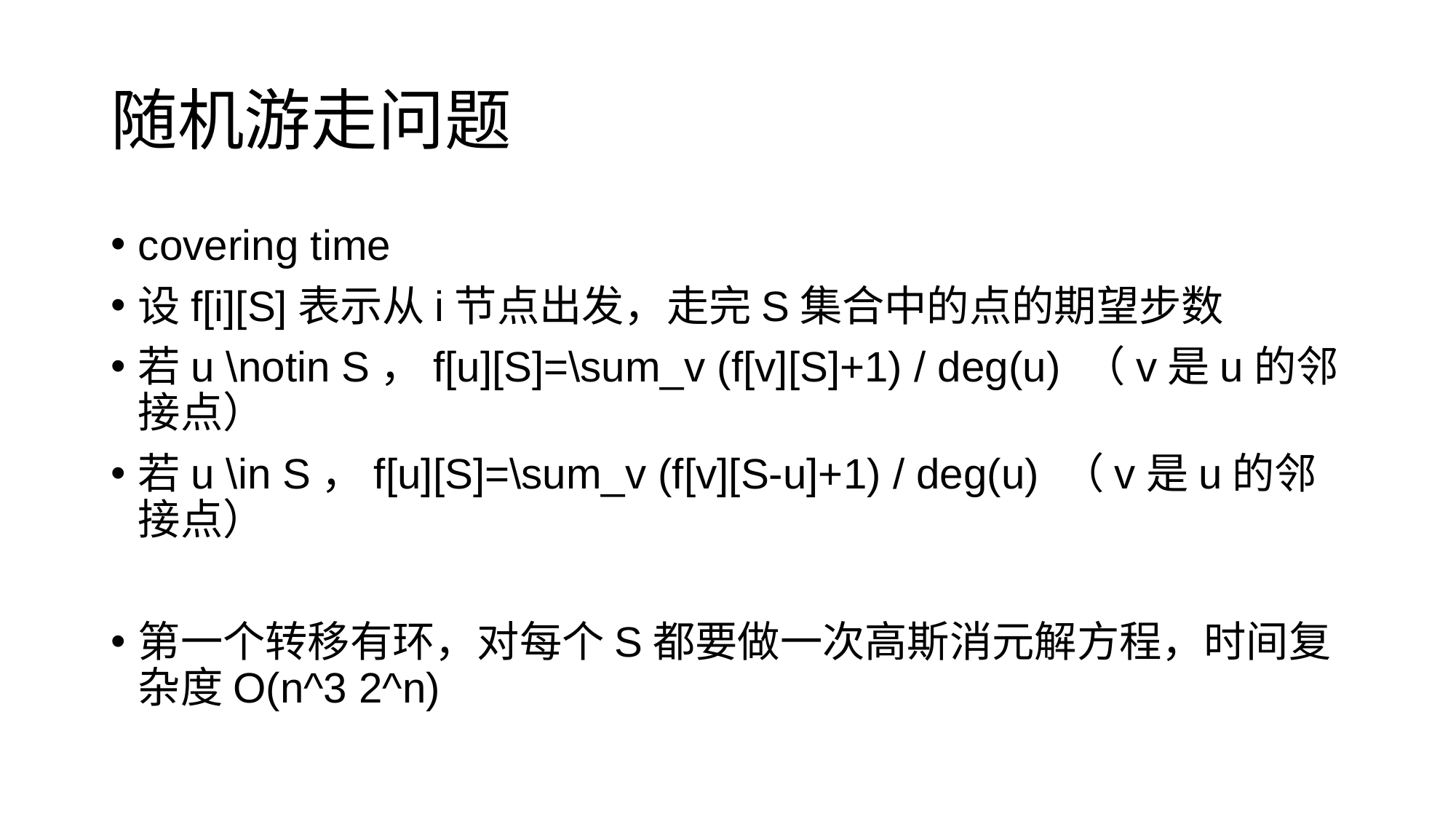

# 随机游走问题
covering time
设f[i][S]表示从i节点出发，走完S集合中的点的期望步数
若u \notin S，f[u][S]=\sum_v (f[v][S]+1) / deg(u) （v是u的邻接点）
若u \in S，f[u][S]=\sum_v (f[v][S-u]+1) / deg(u) （v是u的邻接点）

第一个转移有环，对每个S都要做一次高斯消元解方程，时间复杂度O(n^3 2^n)